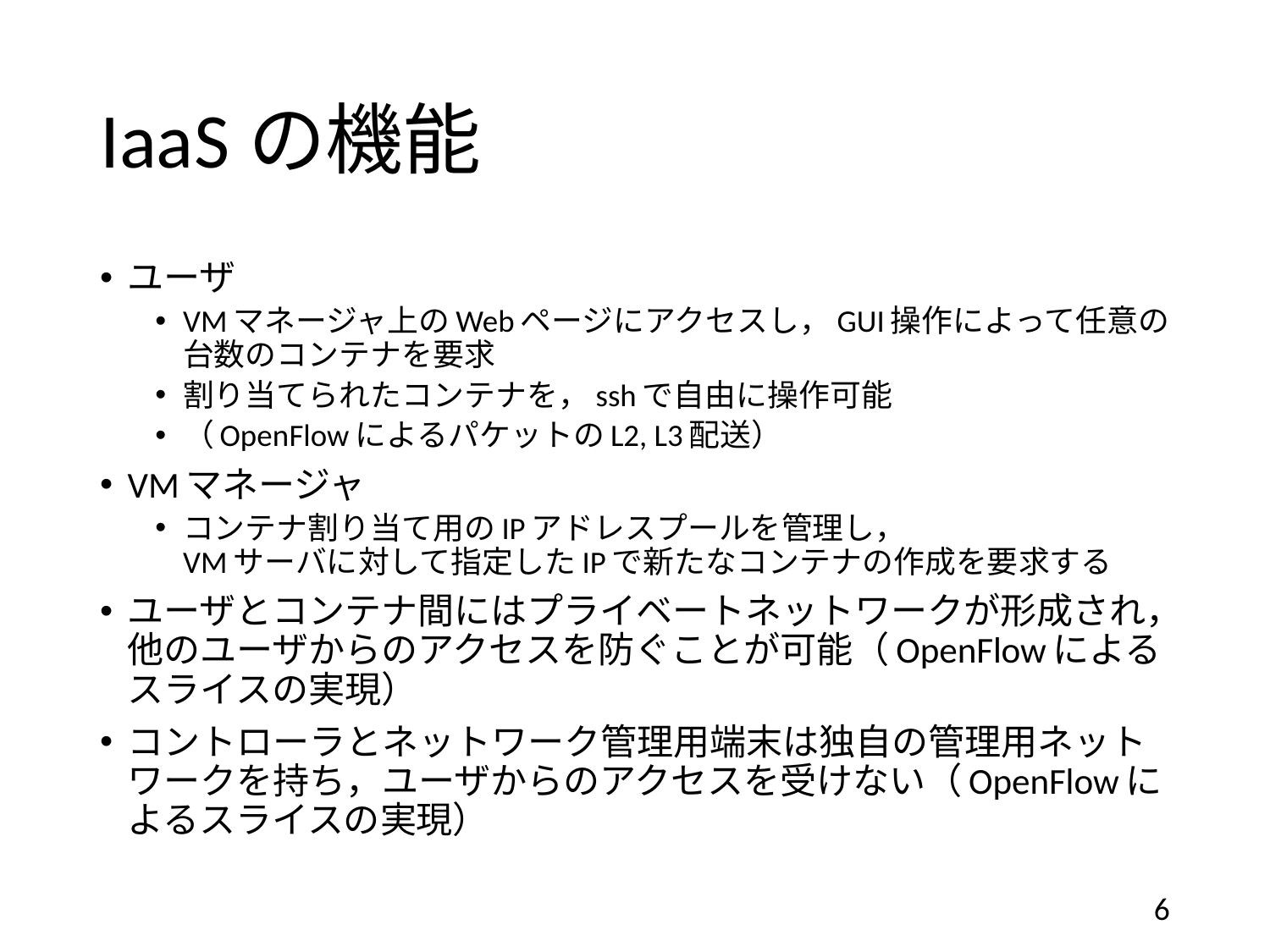

# IaaSの機能
ユーザ
VMマネージャ上のWebページにアクセスし，GUI操作によって任意の台数のコンテナを要求
割り当てられたコンテナを，sshで自由に操作可能
（OpenFlowによるパケットのL2, L3配送）
VMマネージャ
コンテナ割り当て用のIPアドレスプールを管理し，
VMサーバに対して指定したIPで新たなコンテナの作成を要求する
ユーザとコンテナ間にはプライベートネットワークが形成され，他のユーザからのアクセスを防ぐことが可能（OpenFlowによるスライスの実現）
コントローラとネットワーク管理用端末は独自の管理用ネットワークを持ち，ユーザからのアクセスを受けない（OpenFlowによるスライスの実現）

6